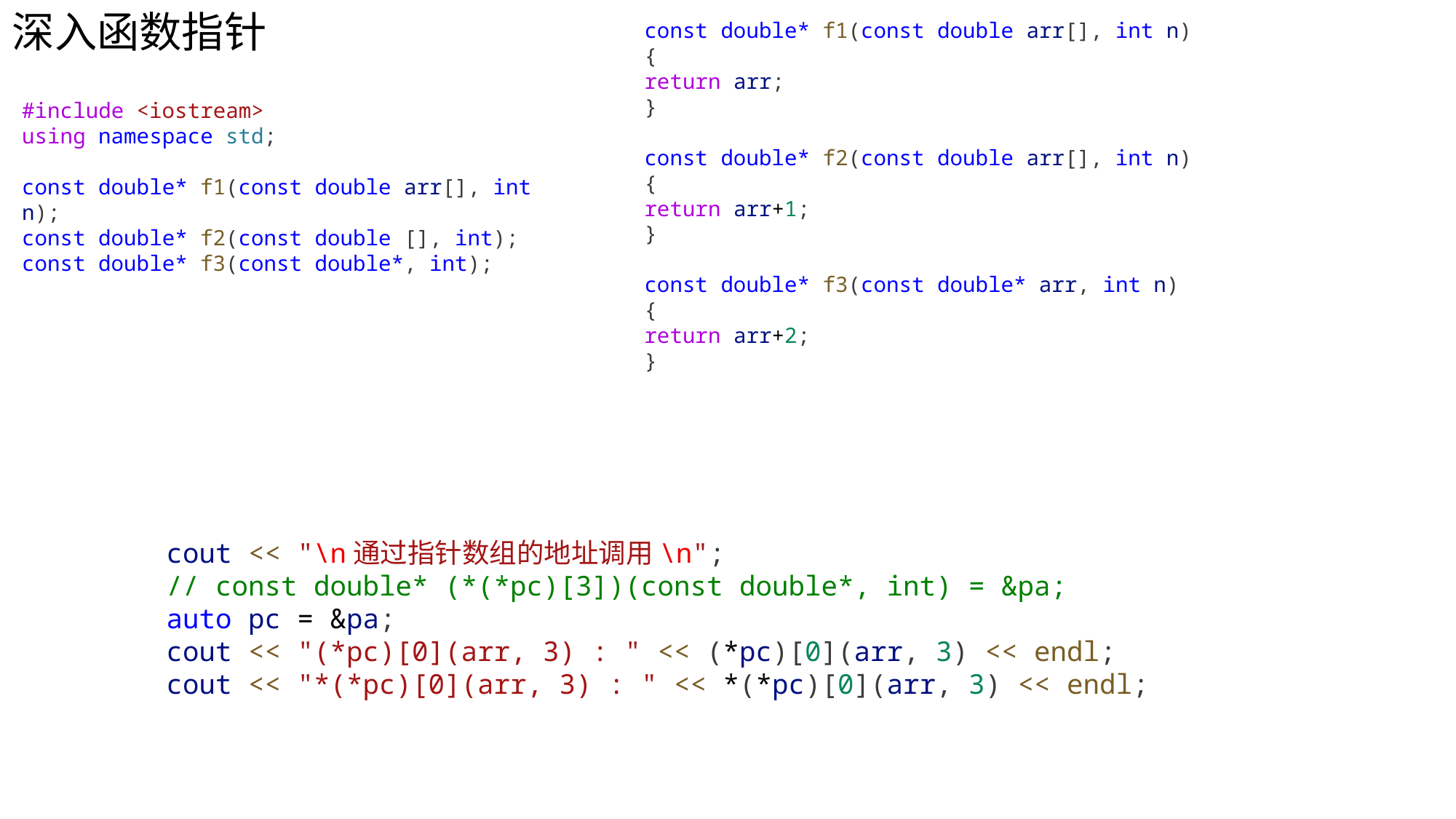

深入函数指针
const double* f1(const double arr[], int n)
{
return arr;
}
const double* f2(const double arr[], int n)
{
return arr+1;
}
const double* f3(const double* arr, int n)
{
return arr+2;
}
#include <iostream>
using namespace std;
const double* f1(const double arr[], int n);
const double* f2(const double [], int);
const double* f3(const double*, int);
cout << "\n通过指针数组的地址调用\n";
// const double* (*(*pc)[3])(const double*, int) = &pa;
auto pc = &pa;
cout << "(*pc)[0](arr, 3) : " << (*pc)[0](arr, 3) << endl;
cout << "*(*pc)[0](arr, 3) : " << *(*pc)[0](arr, 3) << endl;